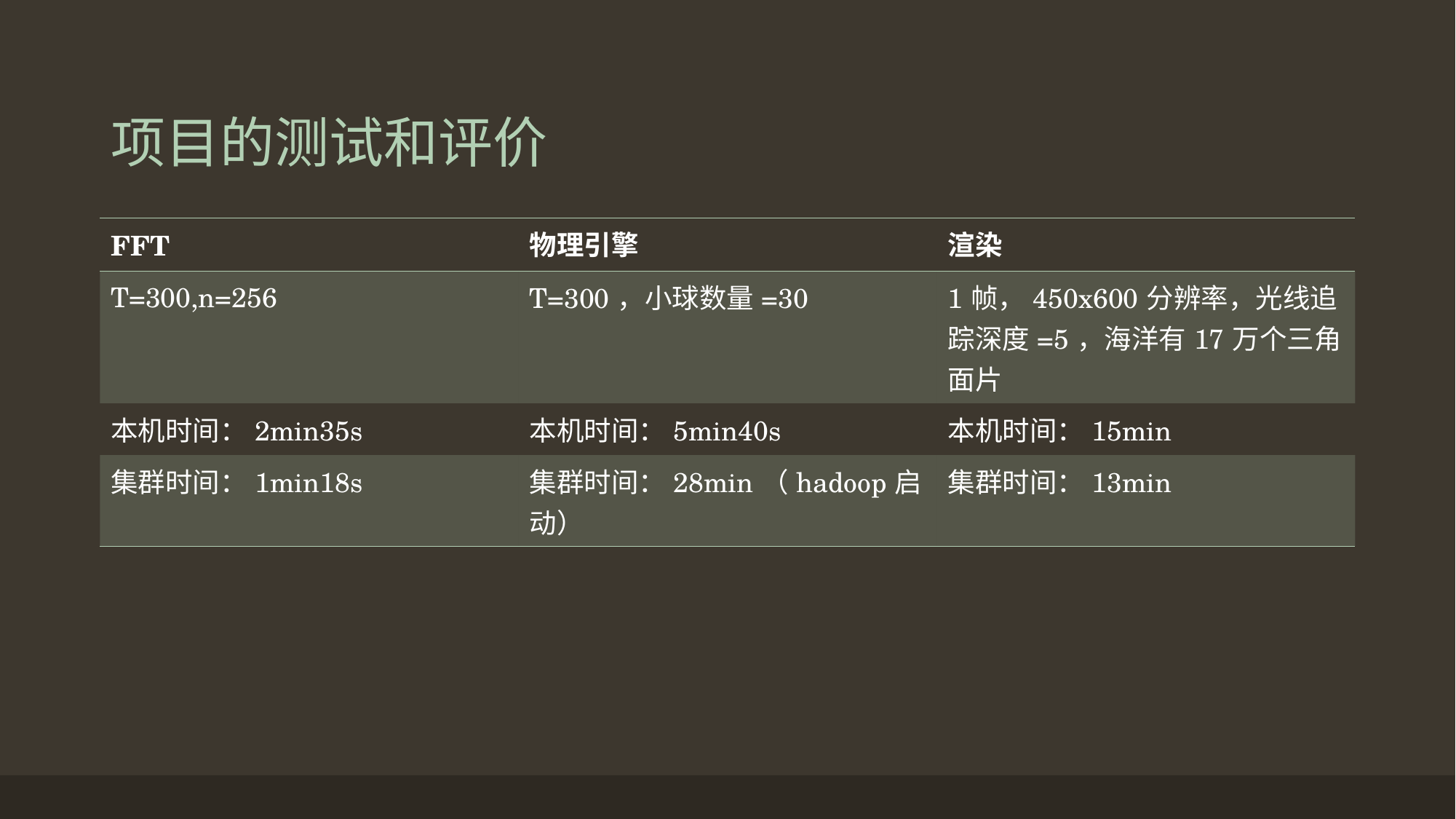

# 项目的测试和评价
| FFT | 物理引擎 | 渲染 |
| --- | --- | --- |
| T=300,n=256 | T=300，小球数量=30 | 1帧，450x600分辨率，光线追踪深度=5，海洋有17万个三角面片 |
| 本机时间：2min35s | 本机时间：5min40s | 本机时间：15min |
| 集群时间：1min18s | 集群时间：28min（hadoop启动） | 集群时间：13min |